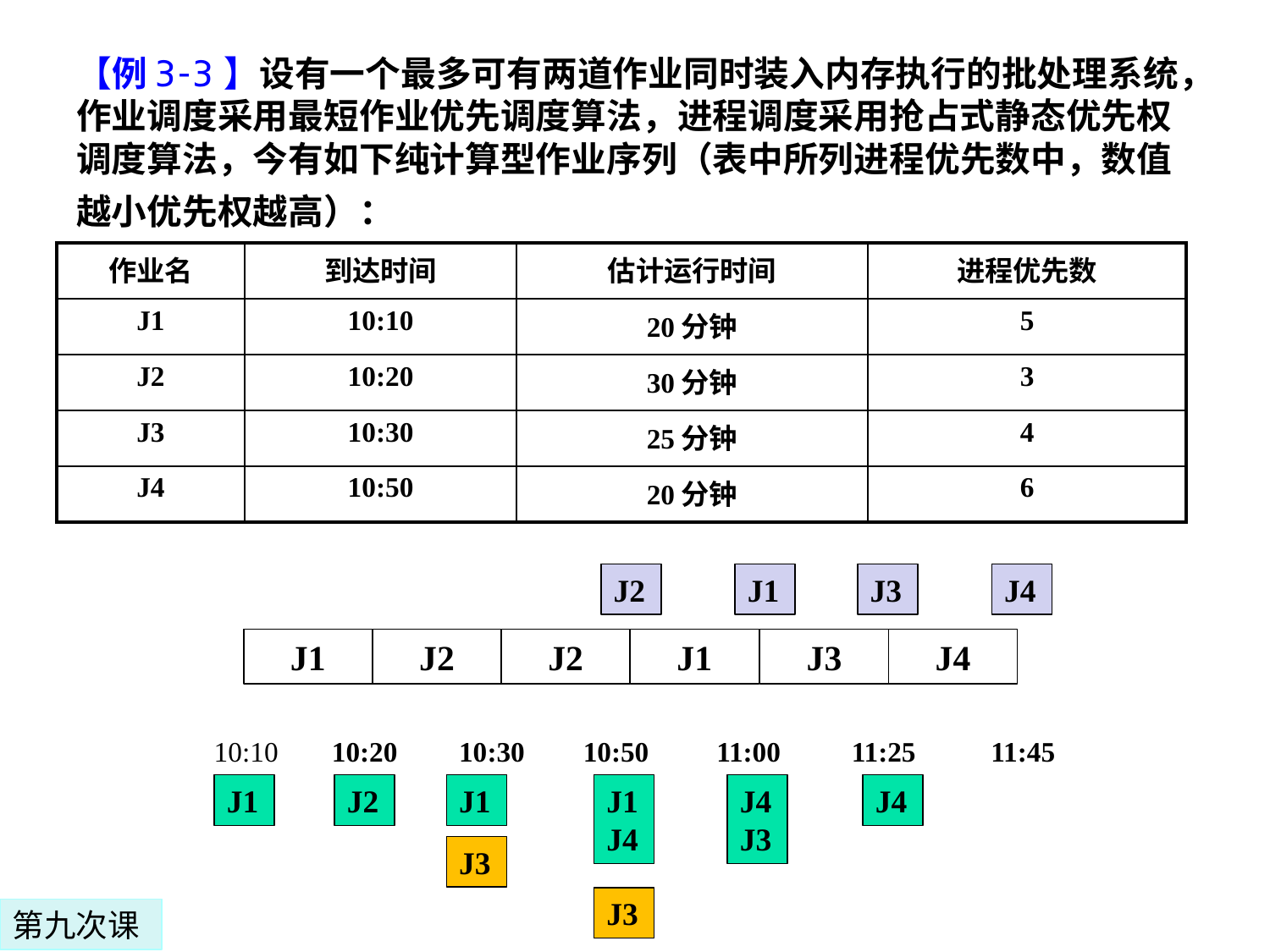

【例3-3】设有一个最多可有两道作业同时装入内存执行的批处理系统，作业调度采用最短作业优先调度算法，进程调度采用抢占式静态优先权调度算法，今有如下纯计算型作业序列（表中所列进程优先数中，数值越小优先权越高）：

| 作业名 | 到达时间 | 估计运行时间 | 进程优先数 |
| --- | --- | --- | --- |
| J1 | 10:10 | 20分钟 | 5 |
| J2 | 10:20 | 30分钟 | 3 |
| J3 | 10:30 | 25分钟 | 4 |
| J4 | 10:50 | 20分钟 | 6 |
J2
J1
J3
J4
J1
J2
J2
J1
J3
J4
10:10
10:20
10:30
10:50
11:00
11:25
11:45
J1
J2
J1
J1
J4
J4
J3
J4
J3
47
J3
第九次课